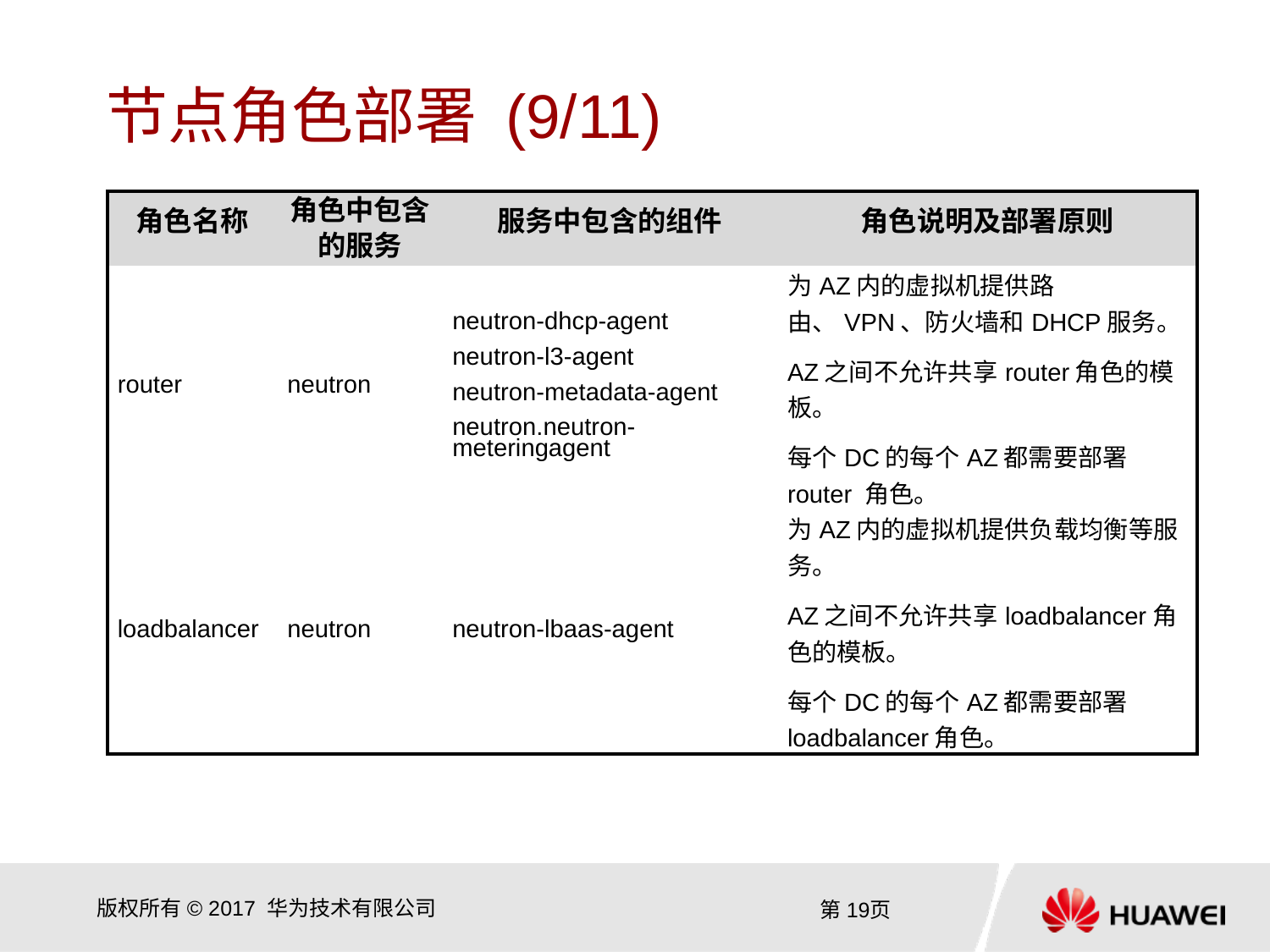

# 节点角色部署 (9/11)
| 角色名称 | 角色中包含的服务 | 服务中包含的组件 | 角色说明及部署原则 |
| --- | --- | --- | --- |
| router | neutron | neutron-dhcp-agent neutron-l3-agent neutron-metadata-agent neutron.neutron-meteringagent | 为AZ内的虚拟机提供路由、VPN、防火墙和DHCP服务。 AZ之间不允许共享router角色的模板。 每个DC的每个AZ都需要部署router 角色。 |
| loadbalancer | neutron | neutron-lbaas-agent | 为AZ内的虚拟机提供负载均衡等服务。 AZ之间不允许共享loadbalancer角色的模板。 每个DC的每个AZ都需要部署loadbalancer角色。 |